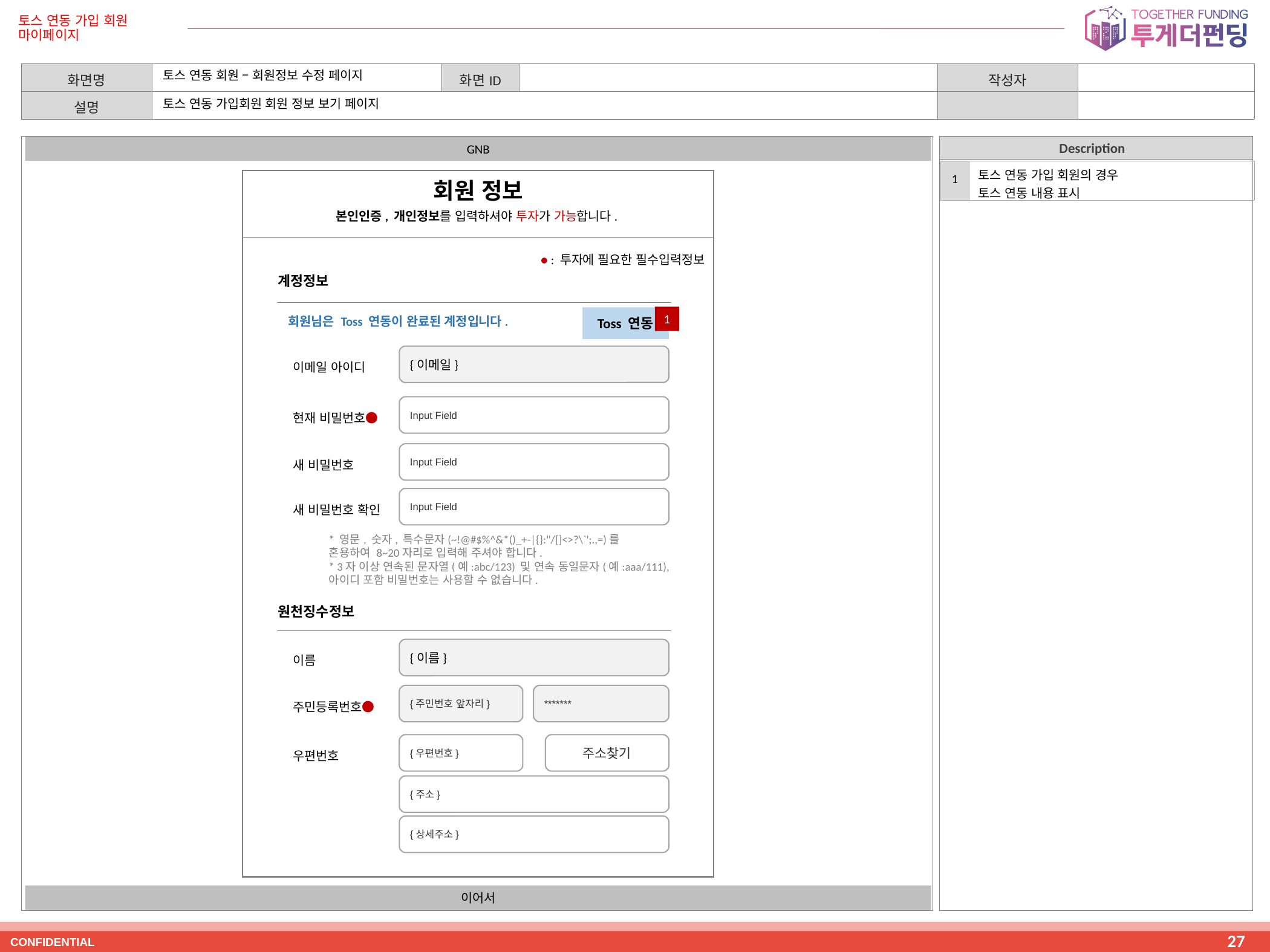

# 토스 연동 가입 회원 마이페이지
토스 연동 회원 – 회원정보 수정 페이지

토스 연동 가입회원 회원 정보 보기 페이지
GNB
| 1 | 토스 연동 가입 회원의 경우 토스 연동 내용 표시 |
| --- | --- |

회원 정보
본인인증, 개인정보를 입력하셔야 투자가 가능합니다.
● : 투자에 필요한 필수입력정보
계정정보
1
Toss 연동
회원님은 Toss 연동이 완료된 계정입니다.
{이메일}
이메일 아이디
Input Field
현재 비밀번호●
Input Field
새 비밀번호
Input Field
새 비밀번호 확인
* 영문, 숫자, 특수문자(~!@#$%^&*()_+-|{}:"/[]<>?\`';.,=)를
혼용하여 8~20자리로 입력해 주셔야 합니다.
* 3자 이상 연속된 문자열(예:abc/123) 및 연속 동일문자(예:aaa/111),
아이디 포함 비밀번호는 사용할 수 없습니다.
원천징수정보
{이름}
이름
{주민번호 앞자리}
*******
주민등록번호●
{우편번호}
주소찾기
우편번호
{주소}
{상세주소}
이어서
27